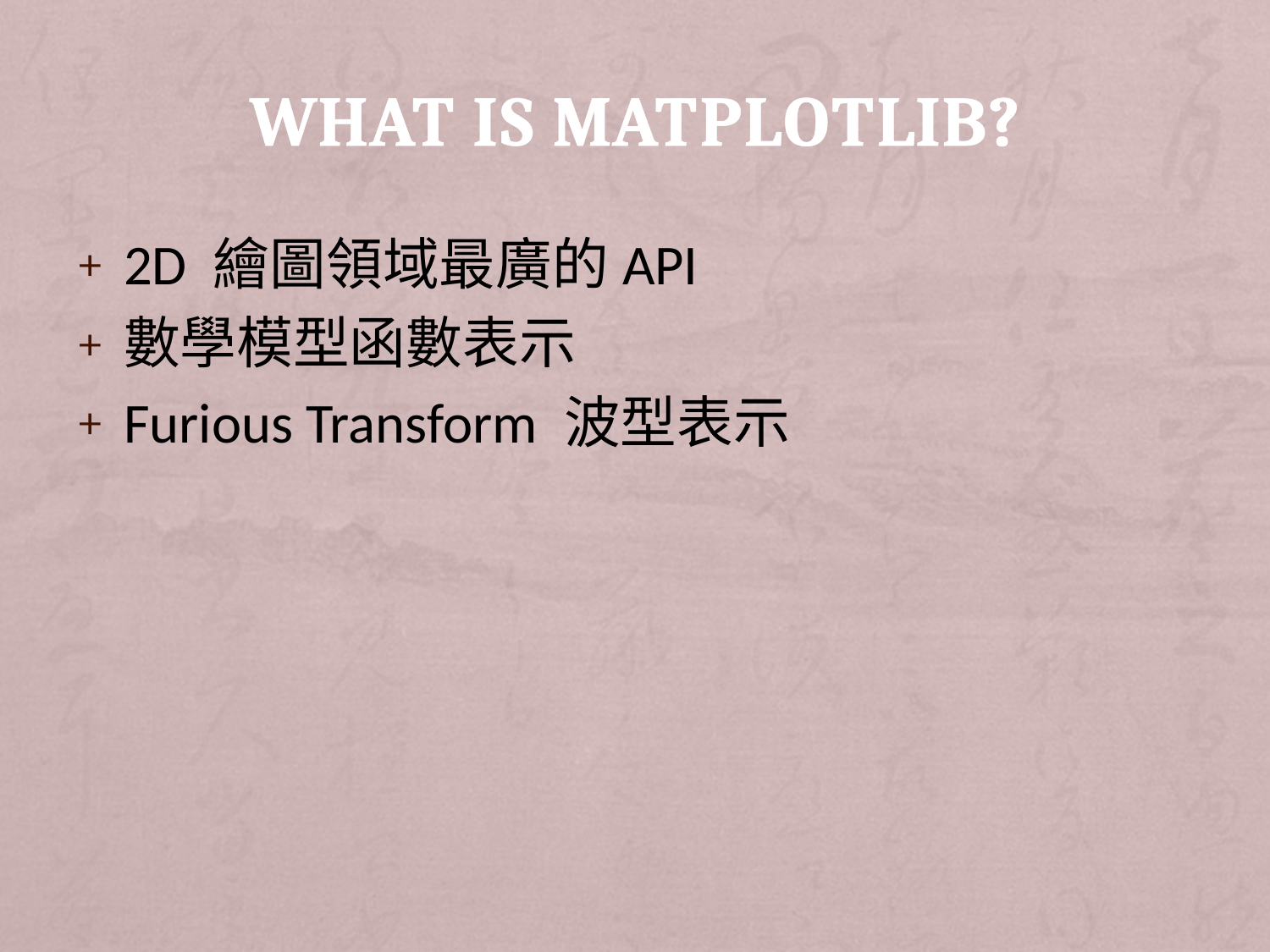

# What is matplotlib?
2D 繪圖領域最廣的API
數學模型函數表示
Furious Transform 波型表示